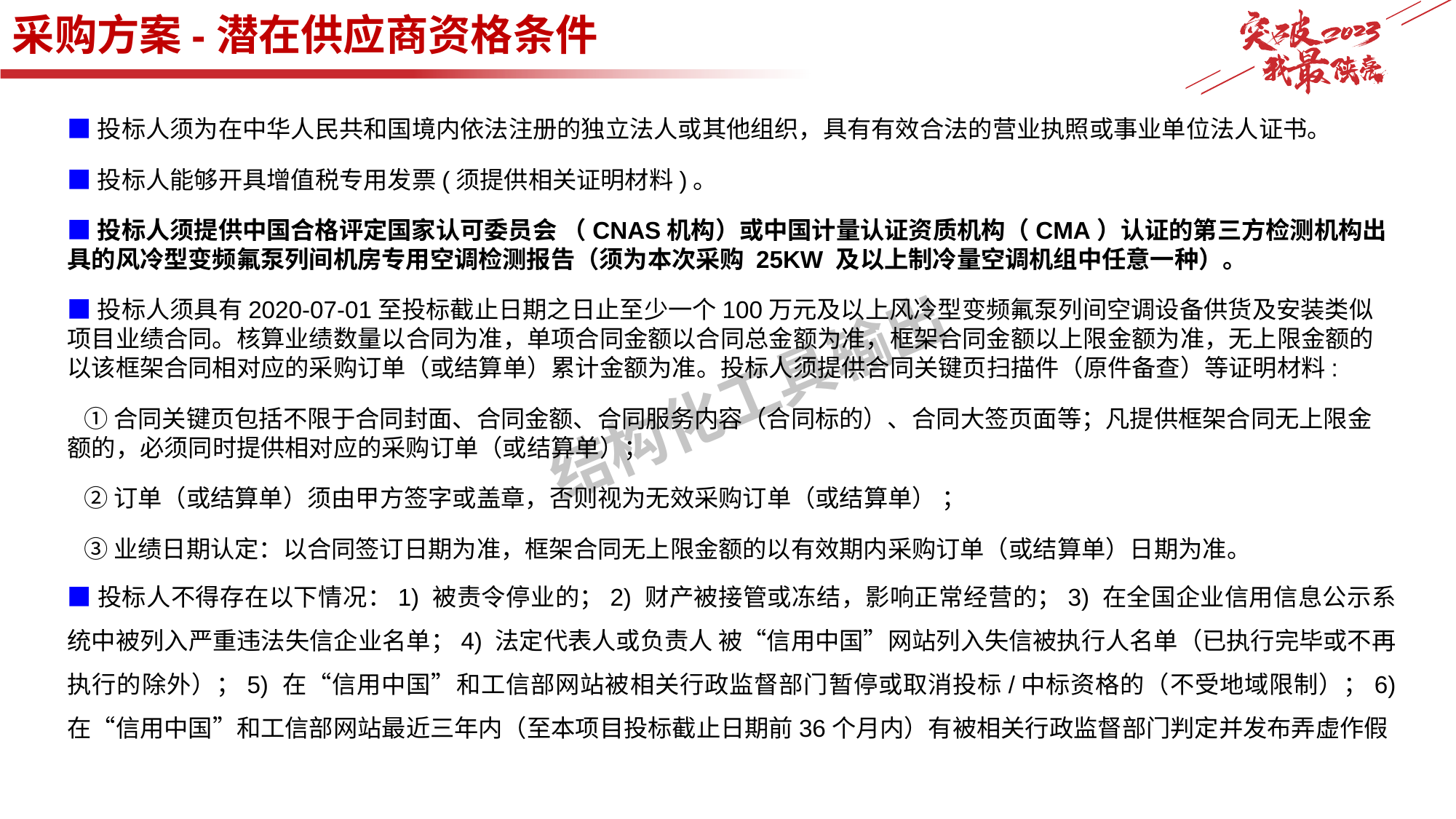

# 采购方案-潜在供应商资格条件
■投标人须为在中华人民共和国境内依法注册的独立法人或其他组织，具有有效合法的营业执照或事业单位法人证书。
■投标人能够开具增值税专用发票(须提供相关证明材料)。
■投标人须提供中国合格评定国家认可委员会 （CNAS机构）或中国计量认证资质机构（CMA）认证的第三方检测机构出具的风冷型变频氟泵列间机房专用空调检测报告（须为本次采购 25KW 及以上制冷量空调机组中任意一种）。
■投标人须具有2020-07-01至投标截止日期之日止至少一个100万元及以上风冷型变频氟泵列间空调设备供货及安装类似项目业绩合同。核算业绩数量以合同为准，单项合同金额以合同总金额为准，框架合同金额以上限金额为准，无上限金额的以该框架合同相对应的采购订单（或结算单）累计金额为准。投标人须提供合同关键页扫描件（原件备查）等证明材料:
   ①合同关键页包括不限于合同封面、合同金额、合同服务内容（合同标的）、合同大签页面等；凡提供框架合同无上限金额的，必须同时提供相对应的采购订单（或结算单）；
   ②订单（或结算单）须由甲方签字或盖章，否则视为无效采购订单（或结算单） ；
   ③业绩日期认定：以合同签订日期为准，框架合同无上限金额的以有效期内采购订单（或结算单）日期为准。
■投标人不得存在以下情况：1) 被责令停业的；2) 财产被接管或冻结，影响正常经营的；3) 在全国企业信用信息公示系统中被列入严重违法失信企业名单；4) 法定代表人或负责人 被“信用中国”网站列入失信被执行人名单（已执行完毕或不再执行的除外）；5) 在“信用中国”和工信部网站被相关行政监督部门暂停或取消投标/中标资格的（不受地域限制）；6) 在“信用中国”和工信部网站最近三年内（至本项目投标截止日期前36个月内）有被相关行政监督部门判定并发布弄虚作假